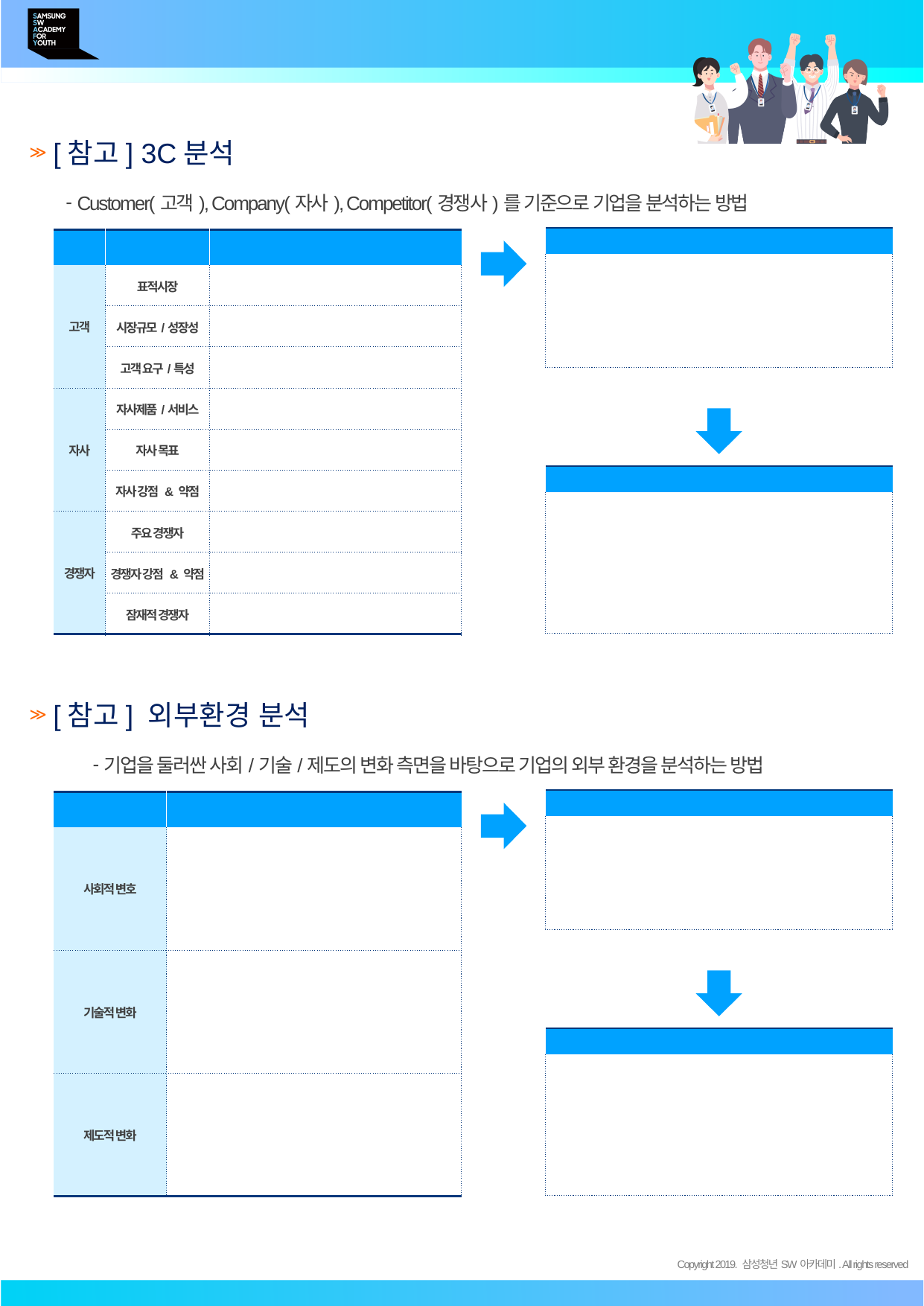

[참고] 3C분석
Customer(고객), Company(자사), Competitor(경쟁사)를 기준으로 기업을 분석하는 방법
| 주요 이슈 |
| --- |
|  |
| 요소 | 분석항목 | 분석 내용 |
| --- | --- | --- |
| 고객 | 표적시장 |  |
|  | 시장규모/성장성 |  |
|  | 고객 요구/특성 |  |
| 자사 | 자사제품/서비스 |  |
|  | 자사 목표 |  |
|  | 자사 강점 & 약점 |  |
| 경쟁자 | 주요 경쟁자 |  |
|  | 경쟁자 강점 & 약점 |  |
|  | 잠재적 경쟁자 |  |

| 시사점 |
| --- |
|  |
[참고] 외부환경 분석
기업을 둘러싼 사회/기술/제도의 변화 측면을 바탕으로 기업의 외부 환경을 분석하는 방법
| 주요 이슈 |
| --- |
|  |
| 요소 | 분석 내용 |
| --- | --- |
| 사회적 변호 |  |
| 기술적 변화 |  |
| 제도적 변화 |  |

| 시사점 |
| --- |
|  |